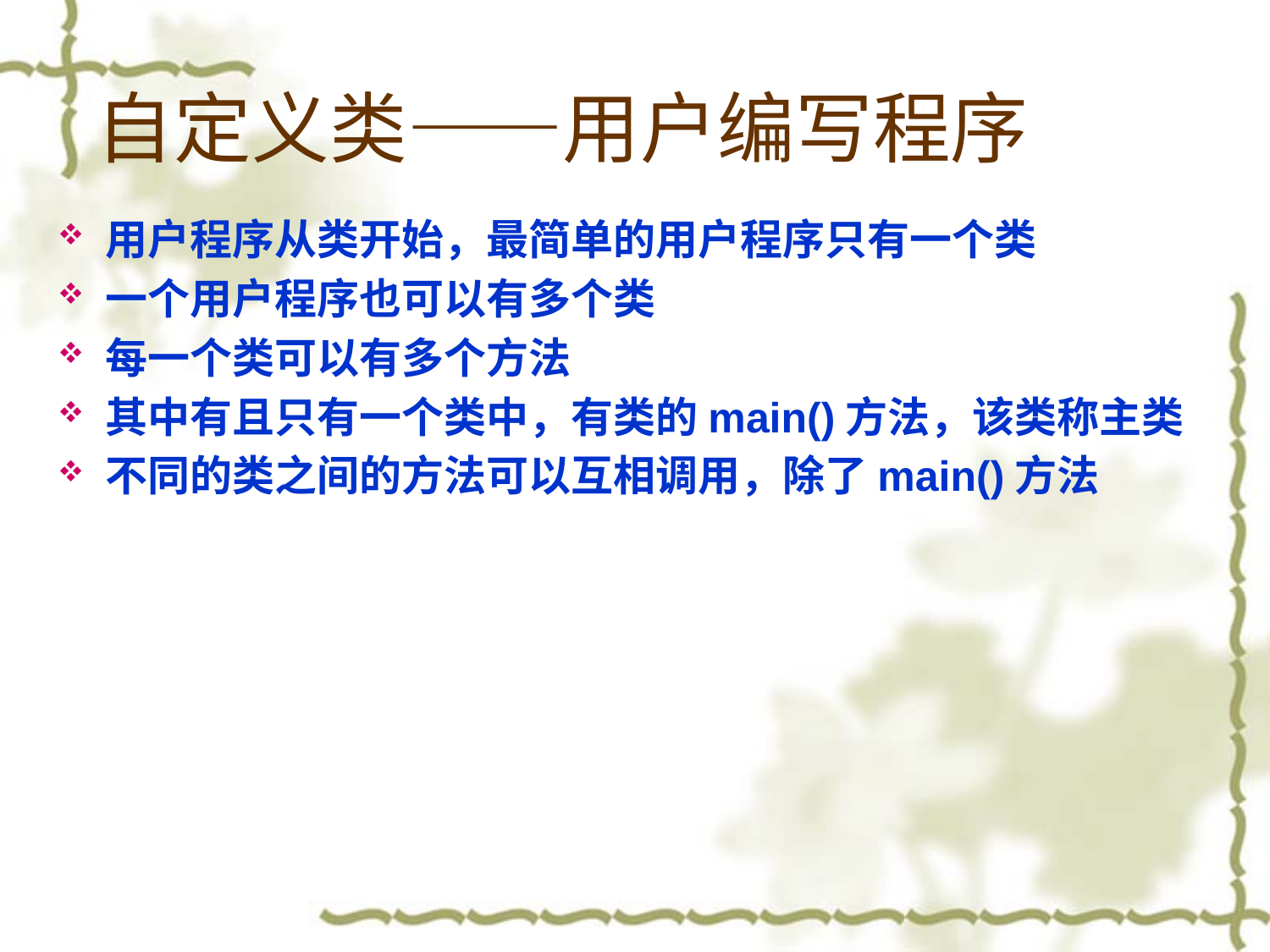

# 自定义类——用户编写程序
用户程序从类开始，最简单的用户程序只有一个类
一个用户程序也可以有多个类
每一个类可以有多个方法
其中有且只有一个类中，有类的main()方法，该类称主类
不同的类之间的方法可以互相调用，除了main()方法